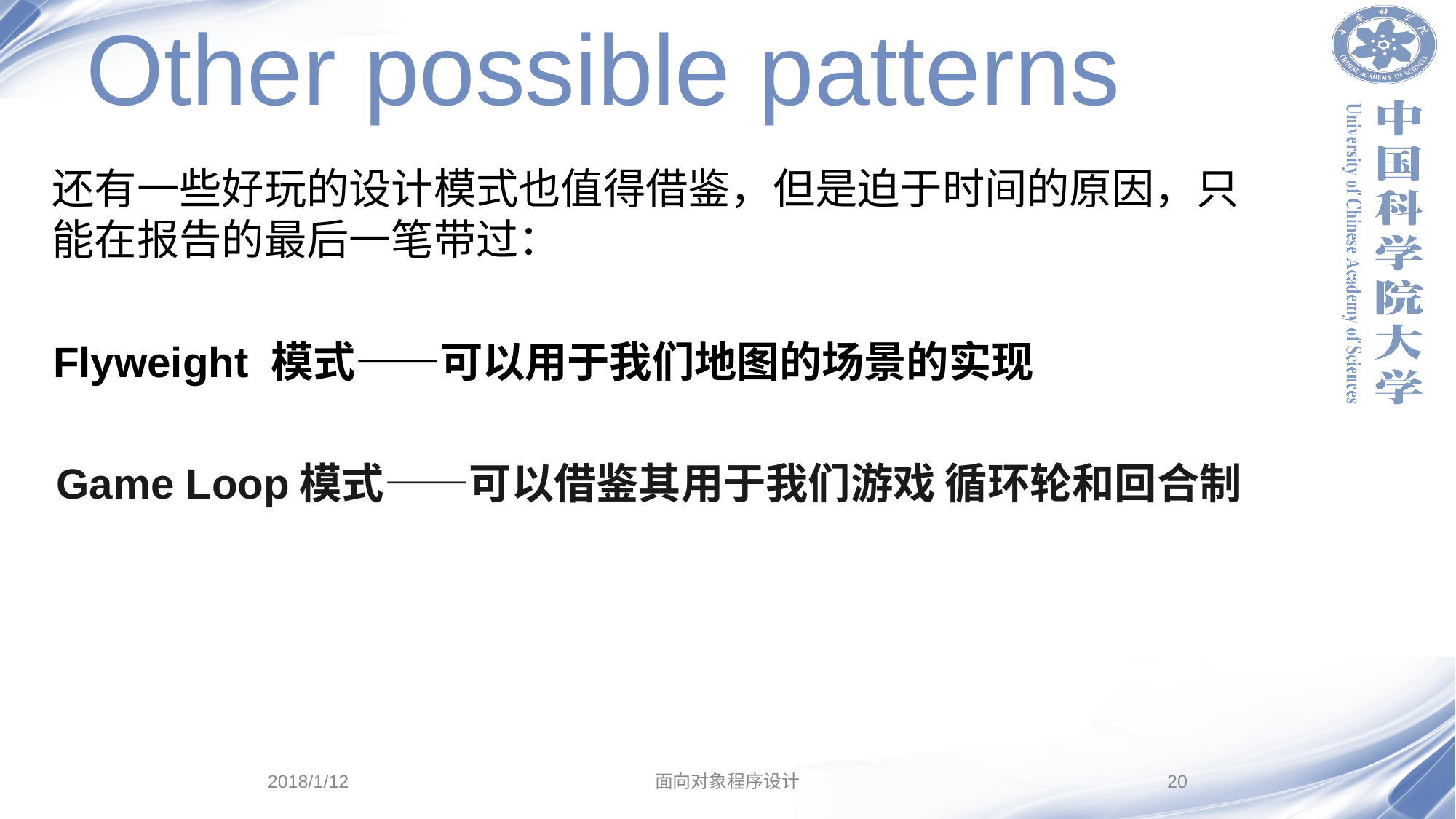

Other possible patterns
还有一些好玩的设计模式也值得借鉴，但是迫于时间的原因，只能在报告的最后一笔带过：
Flyweight 模式——可以用于我们地图的场景的实现
Game Loop模式——可以借鉴其用于我们游戏 循环轮和回合制
2018/1/12
面向对象程序设计
20